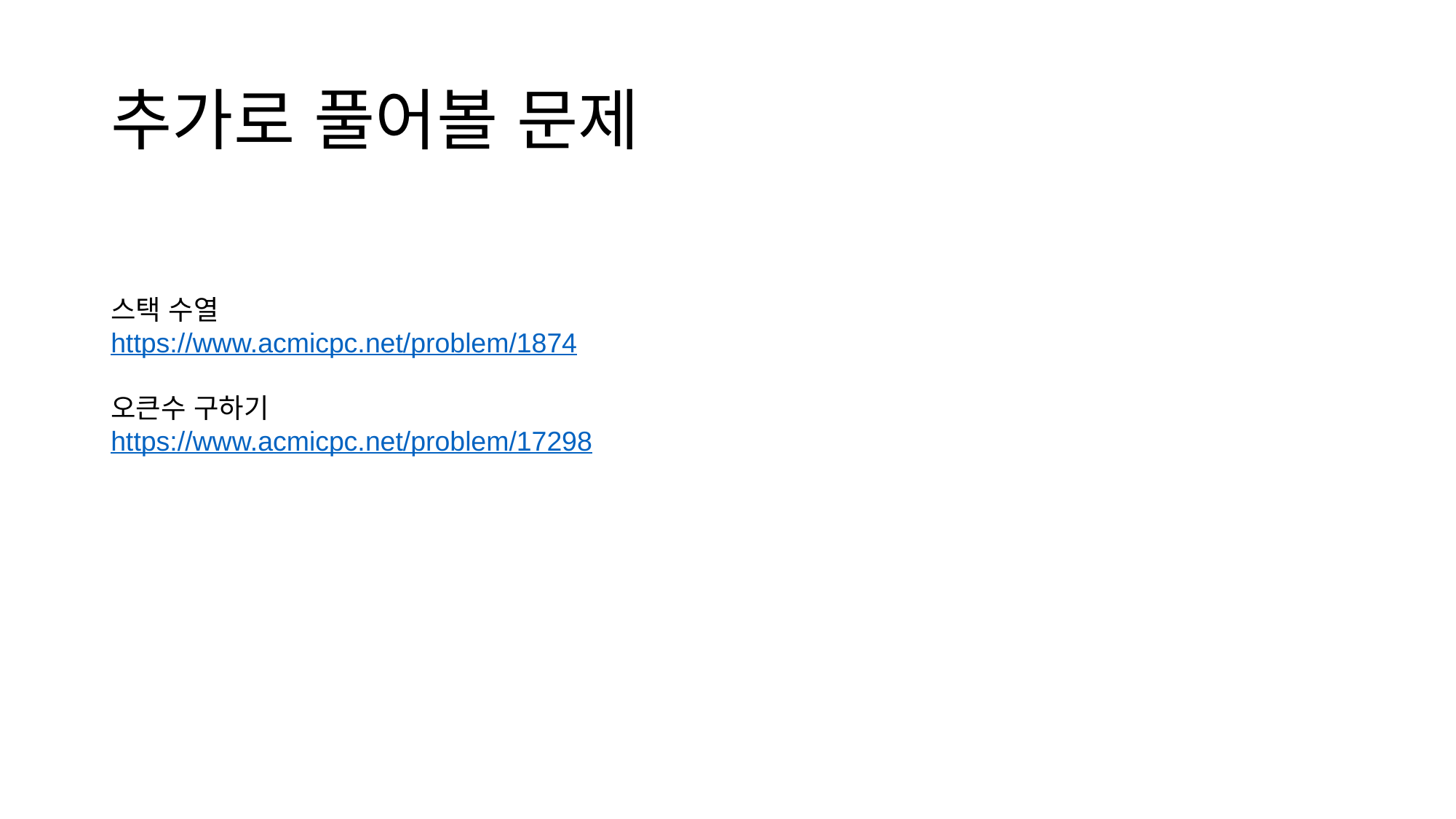

# 추가로 풀어볼 문제
스택 수열
https://www.acmicpc.net/problem/1874

오큰수 구하기
https://www.acmicpc.net/problem/17298